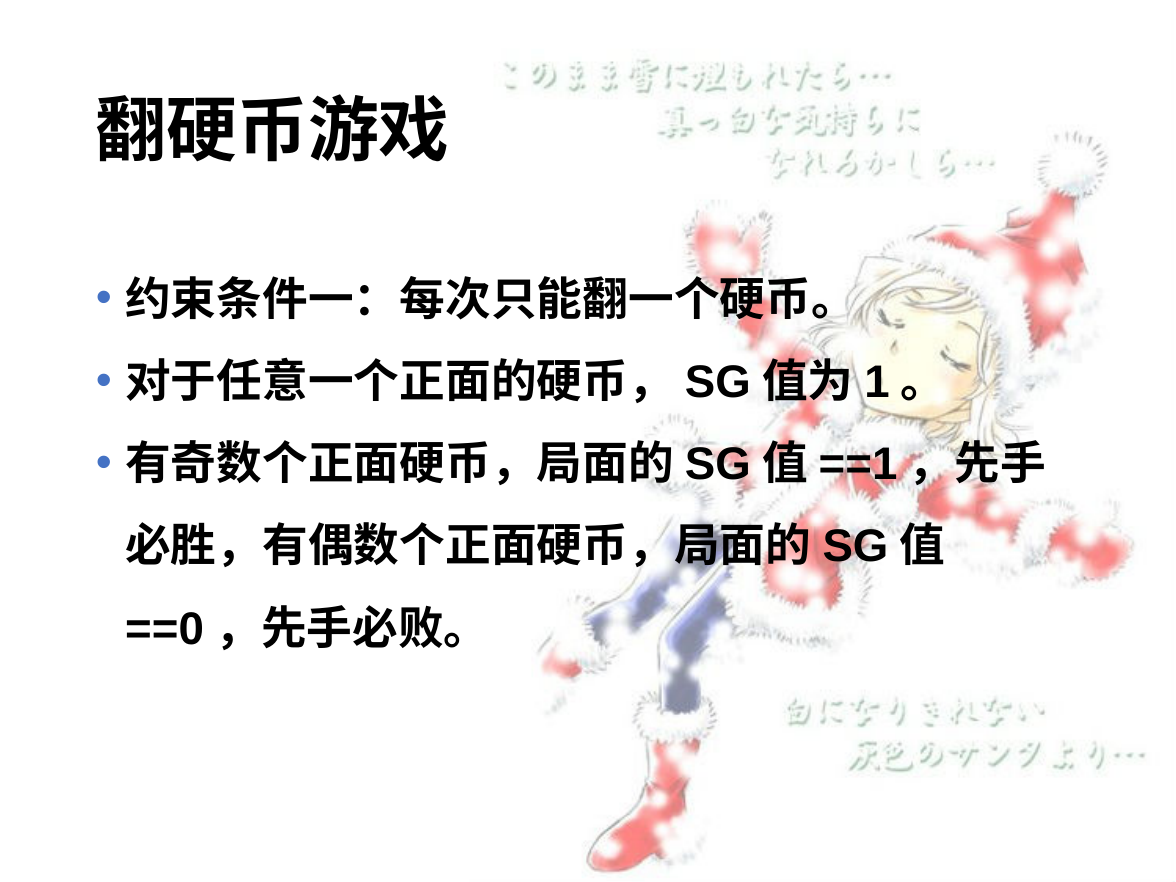

# 翻硬币游戏
约束条件一：每次只能翻一个硬币。
对于任意一个正面的硬币，SG值为1。
有奇数个正面硬币，局面的SG值==1，先手必胜，有偶数个正面硬币，局面的SG值==0，先手必败。